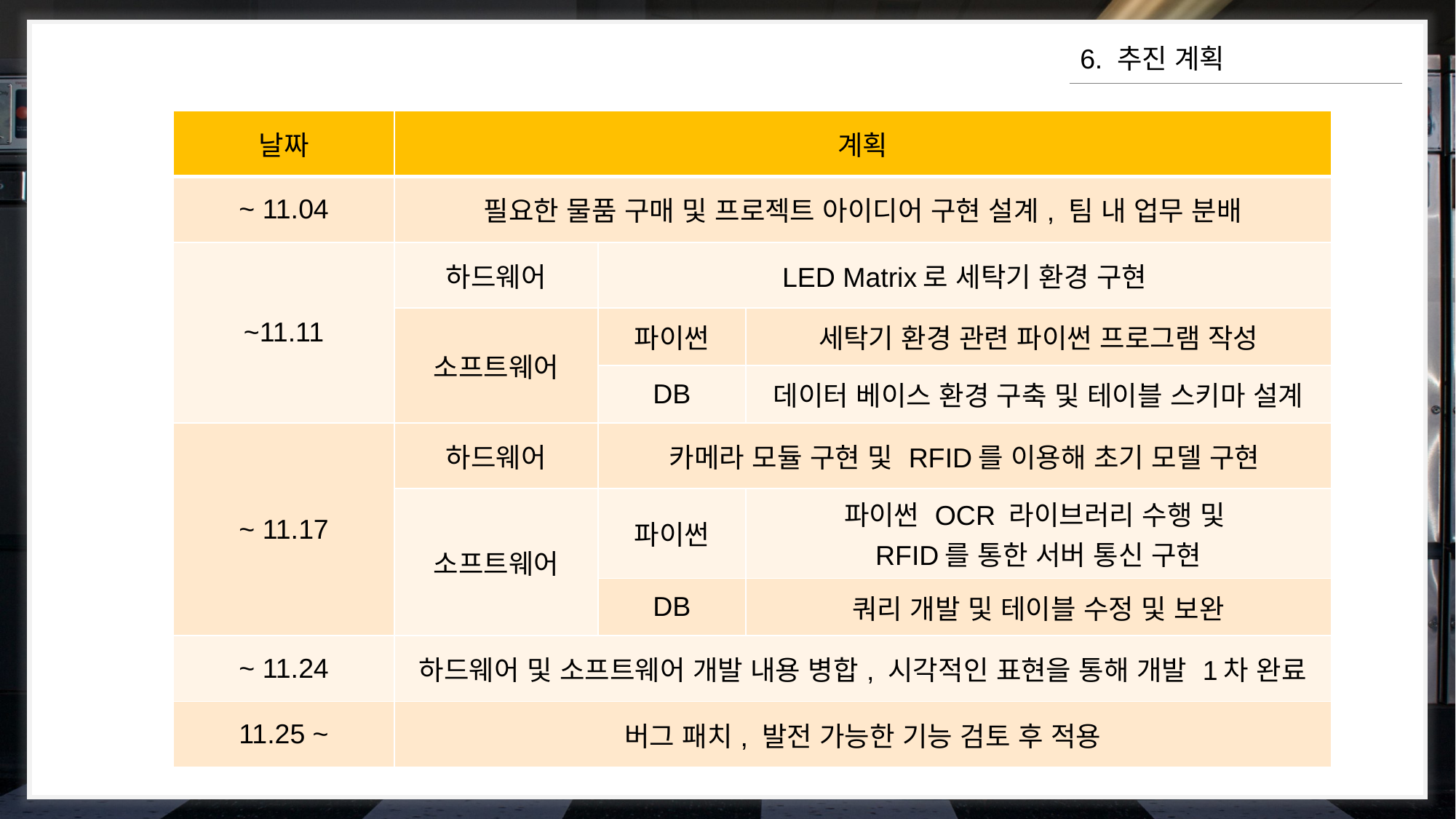

6. 추진 계획

| 날짜 | 계획 |  |  |
| --- | --- | --- | --- |
| ~ 11.04 | 필요한 물품 구매 및 프로젝트 아이디어 구현 설계, 팀 내 업무 분배 |  |  |
| ~11.11 | 하드웨어 | LED Matrix로 세탁기 환경 구현 |  |
|  | 소프트웨어 | 파이썬 | 세탁기 환경 관련 파이썬 프로그램 작성 |
|  |  | DB | 데이터 베이스 환경 구축 및 테이블 스키마 설계 |
| ~ 11.17 | 하드웨어 | 카메라 모듈 구현 및 RFID를 이용해 초기 모델 구현 |  |
|  | 소프트웨어 | 파이썬 | 파이썬 OCR 라이브러리 수행 및 RFID를 통한 서버 통신 구현 |
|  |  | DB | 쿼리 개발 및 테이블 수정 및 보완 |
| ~ 11.24 | 하드웨어 및 소프트웨어 개발 내용 병합, 시각적인 표현을 통해 개발 1차 완료 |  |  |
| 11.25 ~ | 버그 패치, 발전 가능한 기능 검토 후 적용 |  |  |